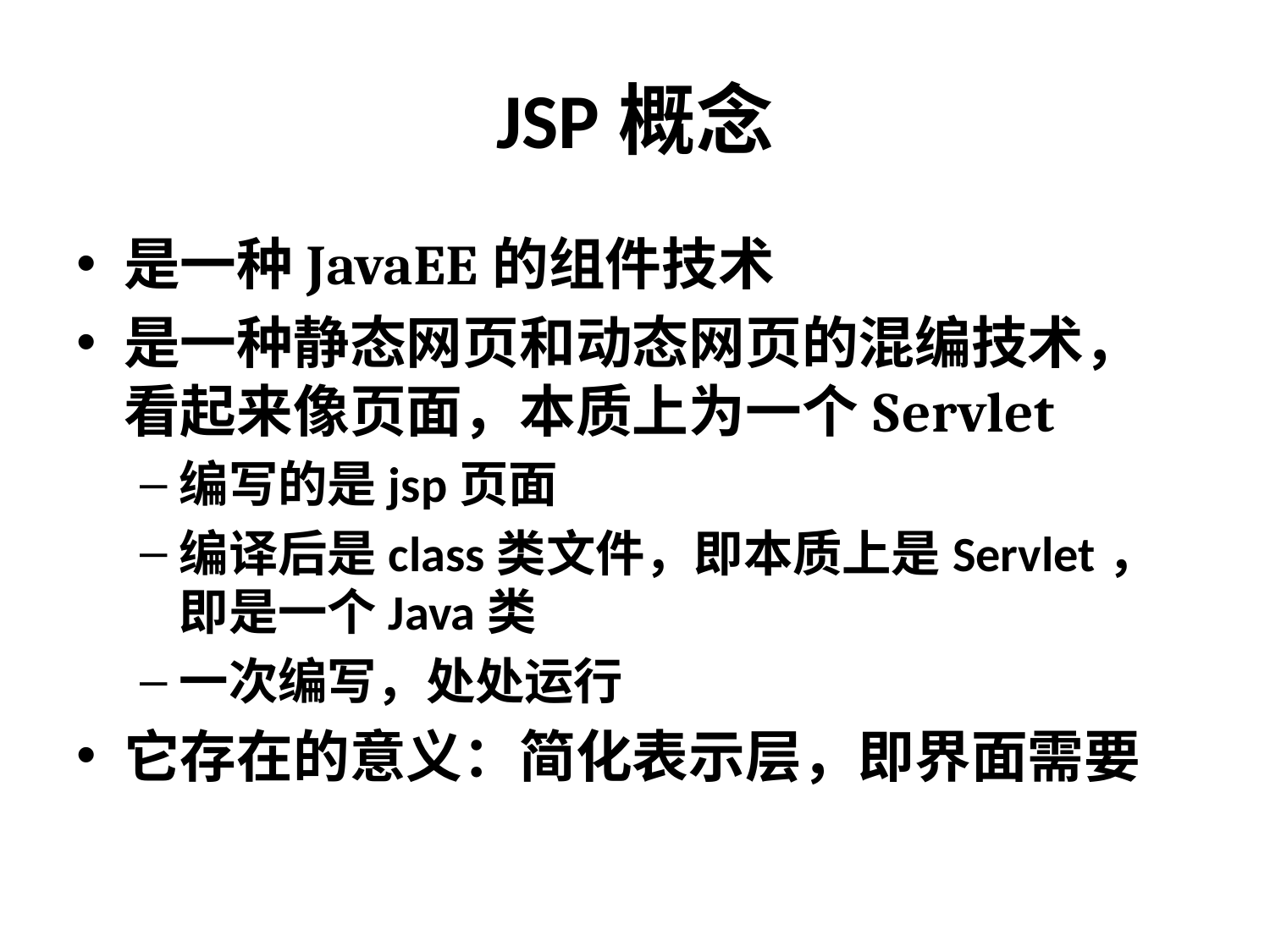

# JSP概念
是一种JavaEE的组件技术
是一种静态网页和动态网页的混编技术，看起来像页面，本质上为一个Servlet
编写的是jsp页面
编译后是class类文件，即本质上是Servlet，即是一个Java类
一次编写，处处运行
它存在的意义：简化表示层，即界面需要